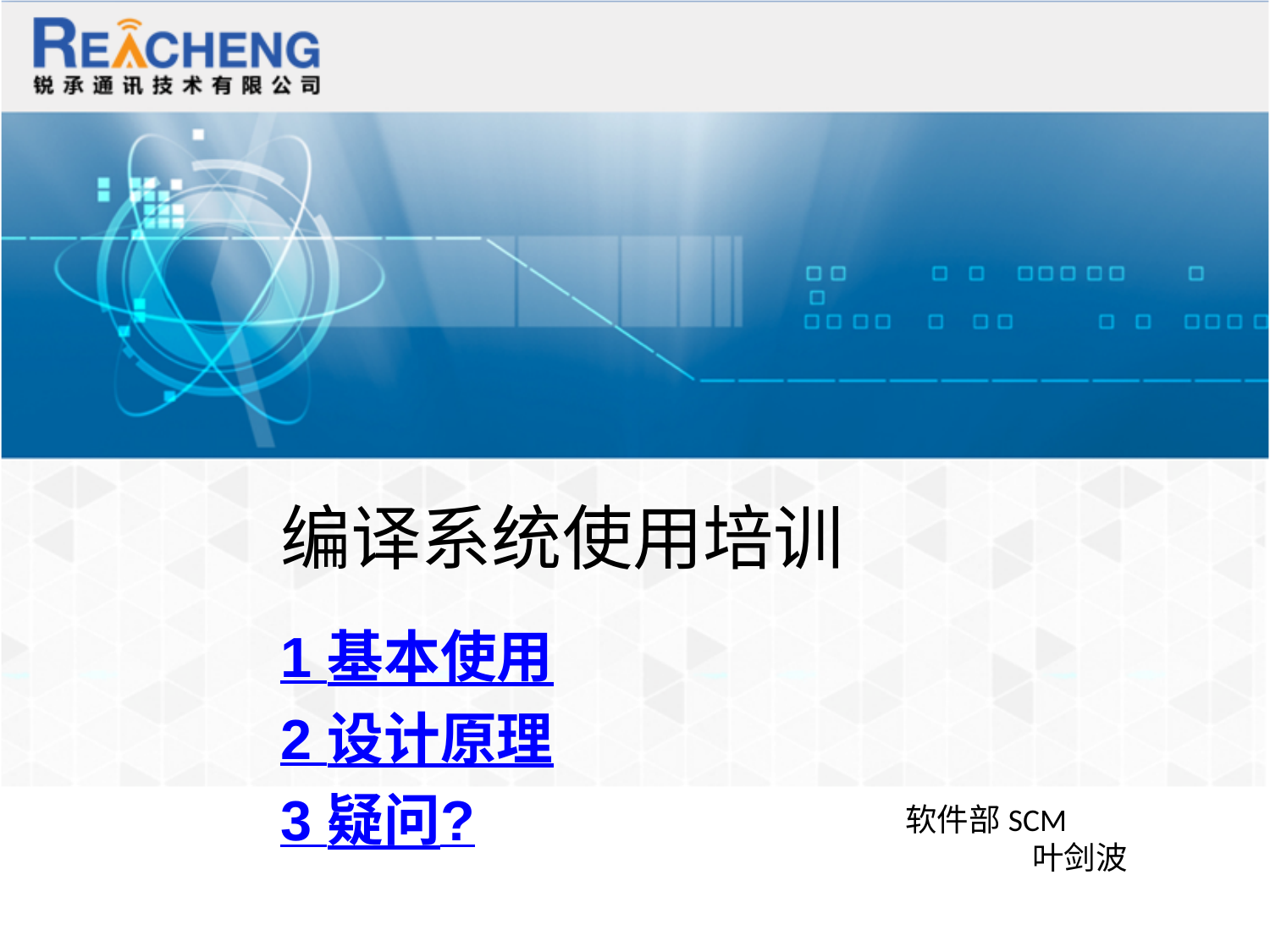

编译系统使用培训
1 基本使用
2 设计原理
3 疑问?
软件部SCM
	叶剑波